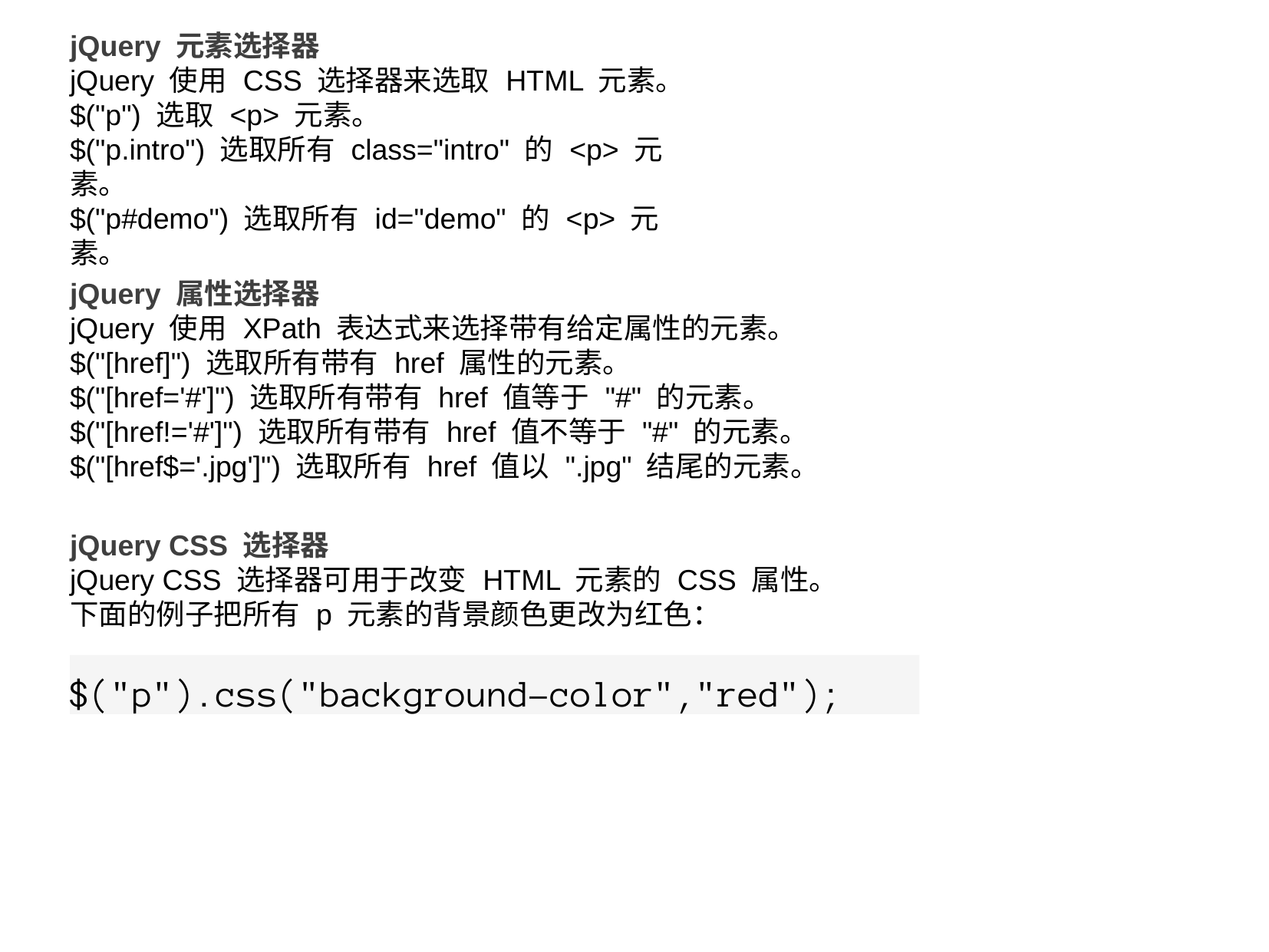

jQuery 元素选择器
jQuery 使用 CSS 选择器来选取 HTML 元素。
$("p") 选取 <p> 元素。
$("p.intro") 选取所有 class="intro" 的 <p> 元素。
$("p#demo") 选取所有 id="demo" 的 <p> 元素。
jQuery 属性选择器
jQuery 使用 XPath 表达式来选择带有给定属性的元素。
$("[href]") 选取所有带有 href 属性的元素。
$("[href='#']") 选取所有带有 href 值等于 "#" 的元素。
$("[href!='#']") 选取所有带有 href 值不等于 "#" 的元素。
$("[href$='.jpg']") 选取所有 href 值以 ".jpg" 结尾的元素。
jQuery CSS 选择器
jQuery CSS 选择器可用于改变 HTML 元素的 CSS 属性。
下面的例子把所有 p 元素的背景颜色更改为红色：
$("p").css("background-color","red");